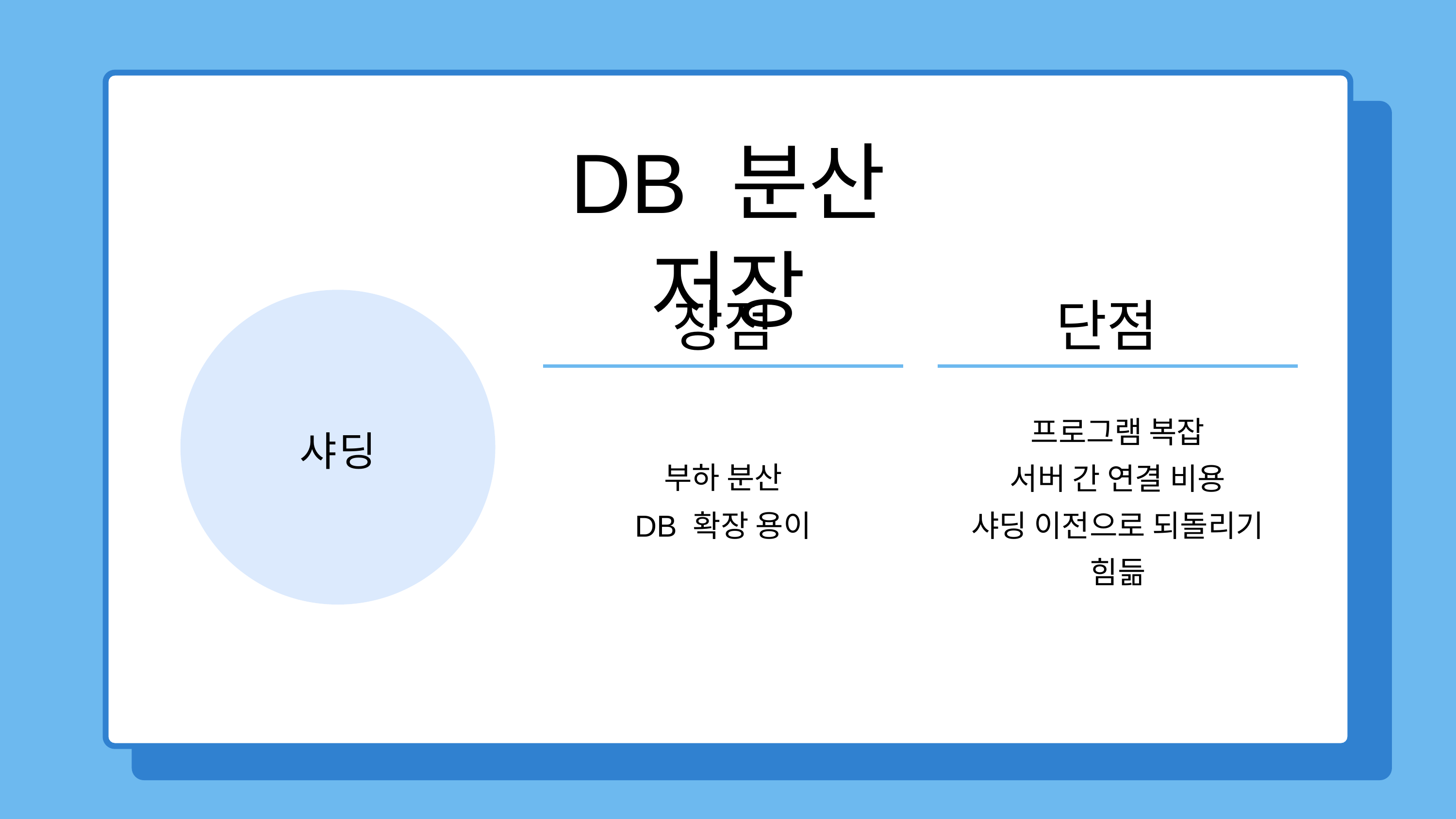

DB 분산 저장
장점
단점

샤딩

프로그램 복잡
서버 간 연결 비용
샤딩 이전으로 되돌리기 힘듦
부하 분산
DB 확장 용이